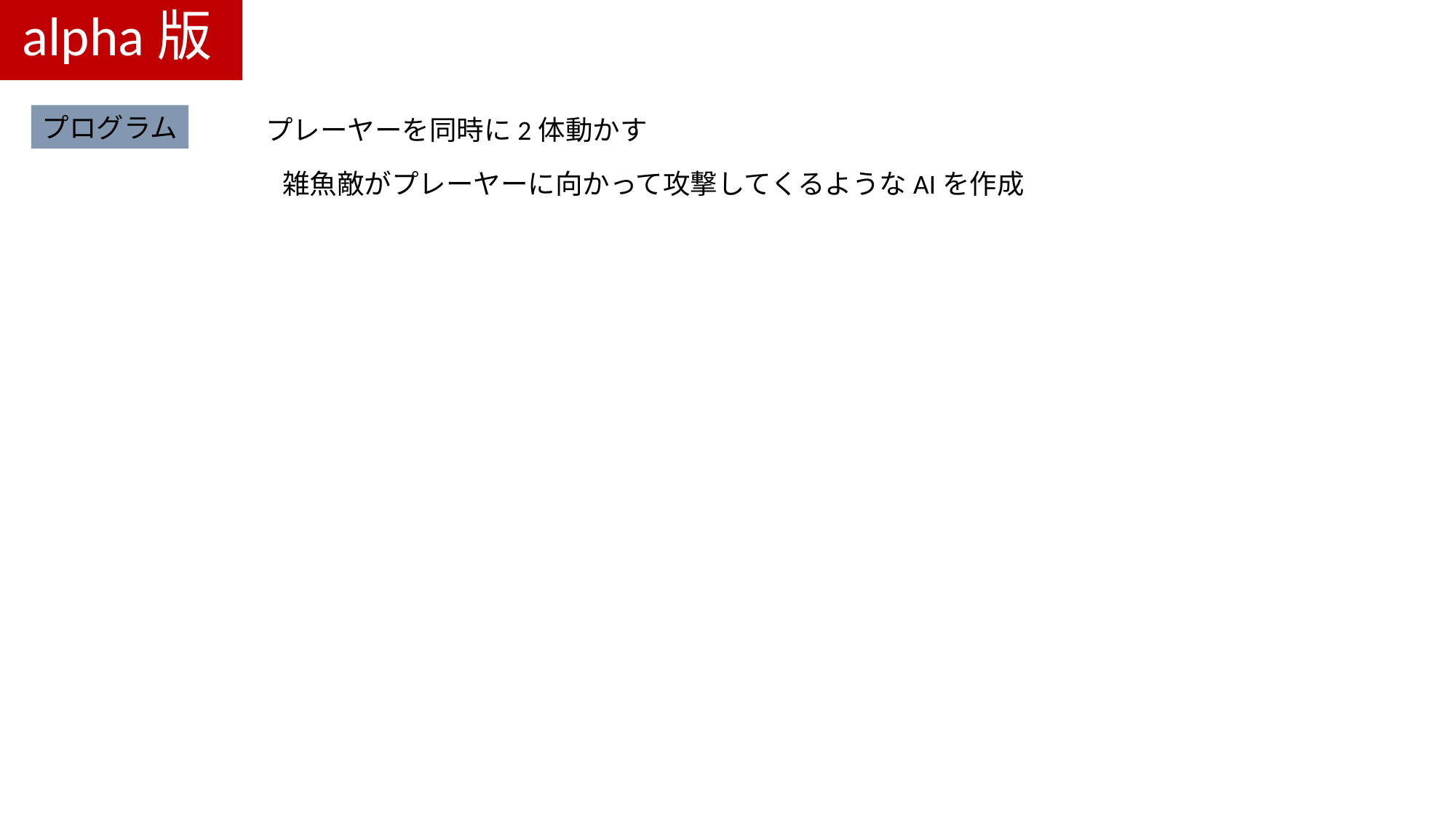

alpha版
プログラム
プレーヤーを同時に2体動かす
雑魚敵がプレーヤーに向かって攻撃してくるようなAIを作成